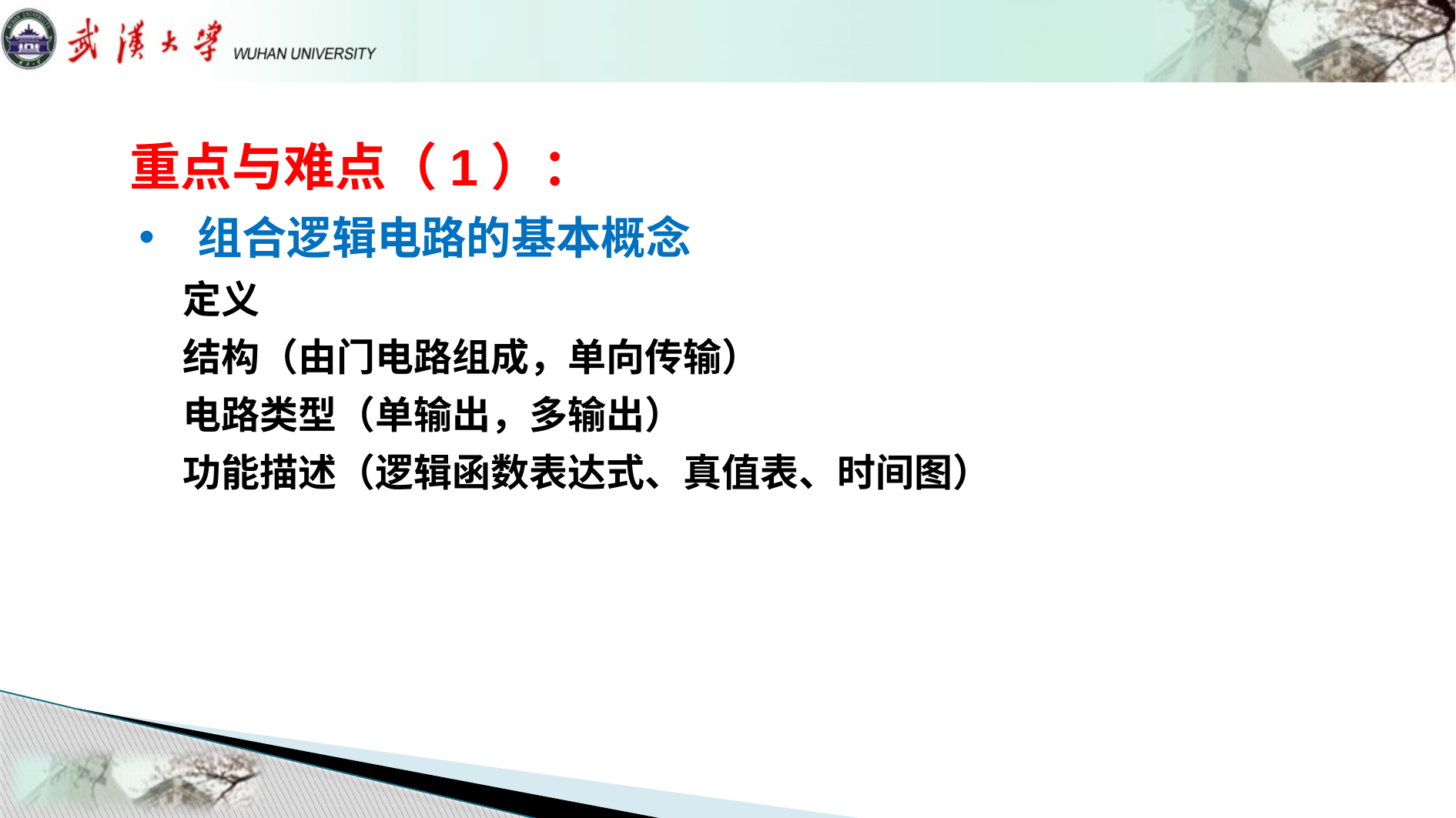

# 重点与难点（1）：
  组合逻辑电路的基本概念
    定义
    结构（由门电路组成，单向传输）
    电路类型（单输出，多输出）
    功能描述（逻辑函数表达式、真值表、时间图）